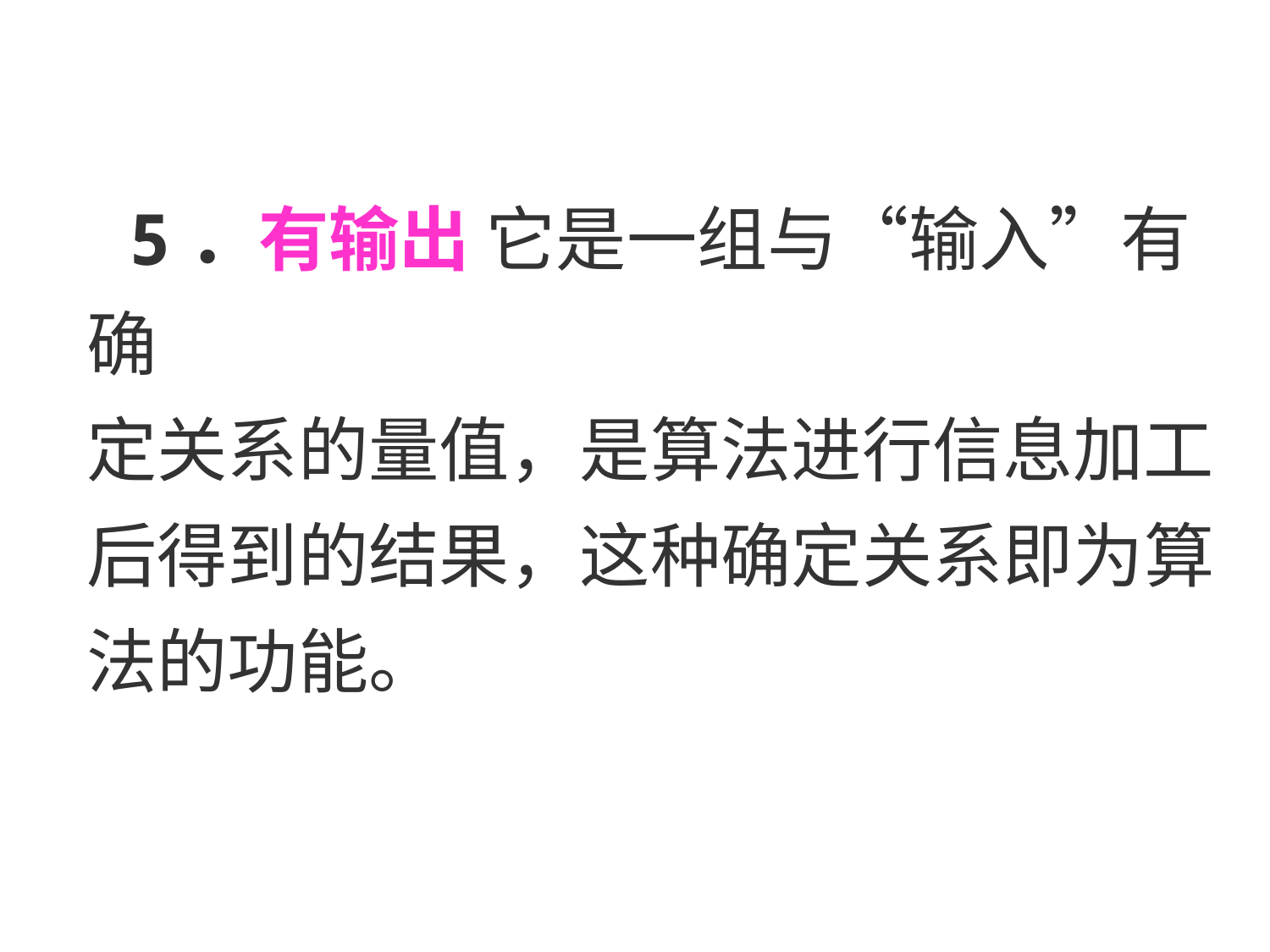

5．有输出 它是一组与“输入”有确
定关系的量值，是算法进行信息加工后得到的结果，这种确定关系即为算法的功能。